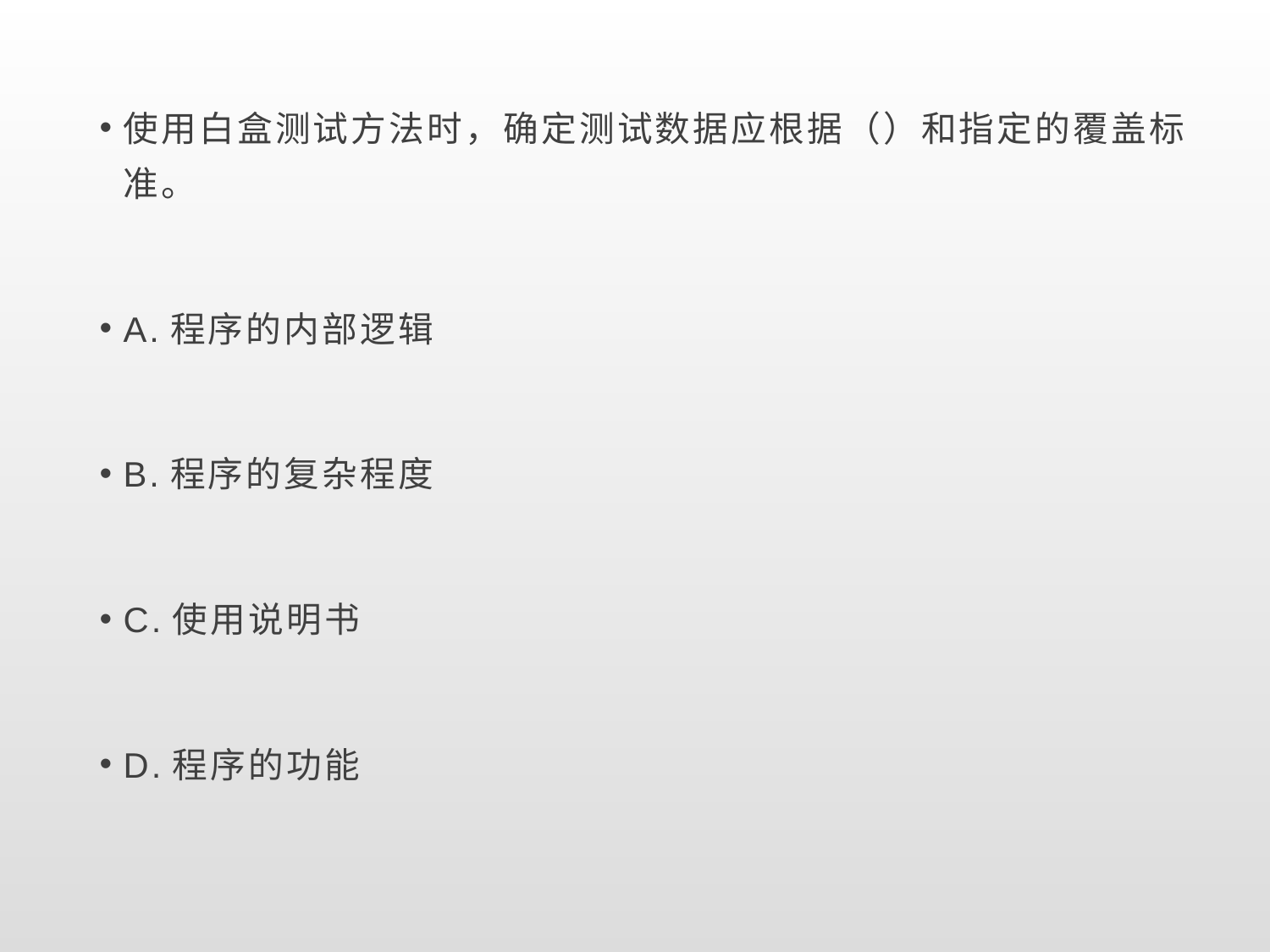

使用白盒测试方法时，确定测试数据应根据（）和指定的覆盖标准。

A.程序的内部逻辑

B.程序的复杂程度

C.使用说明书

D.程序的功能